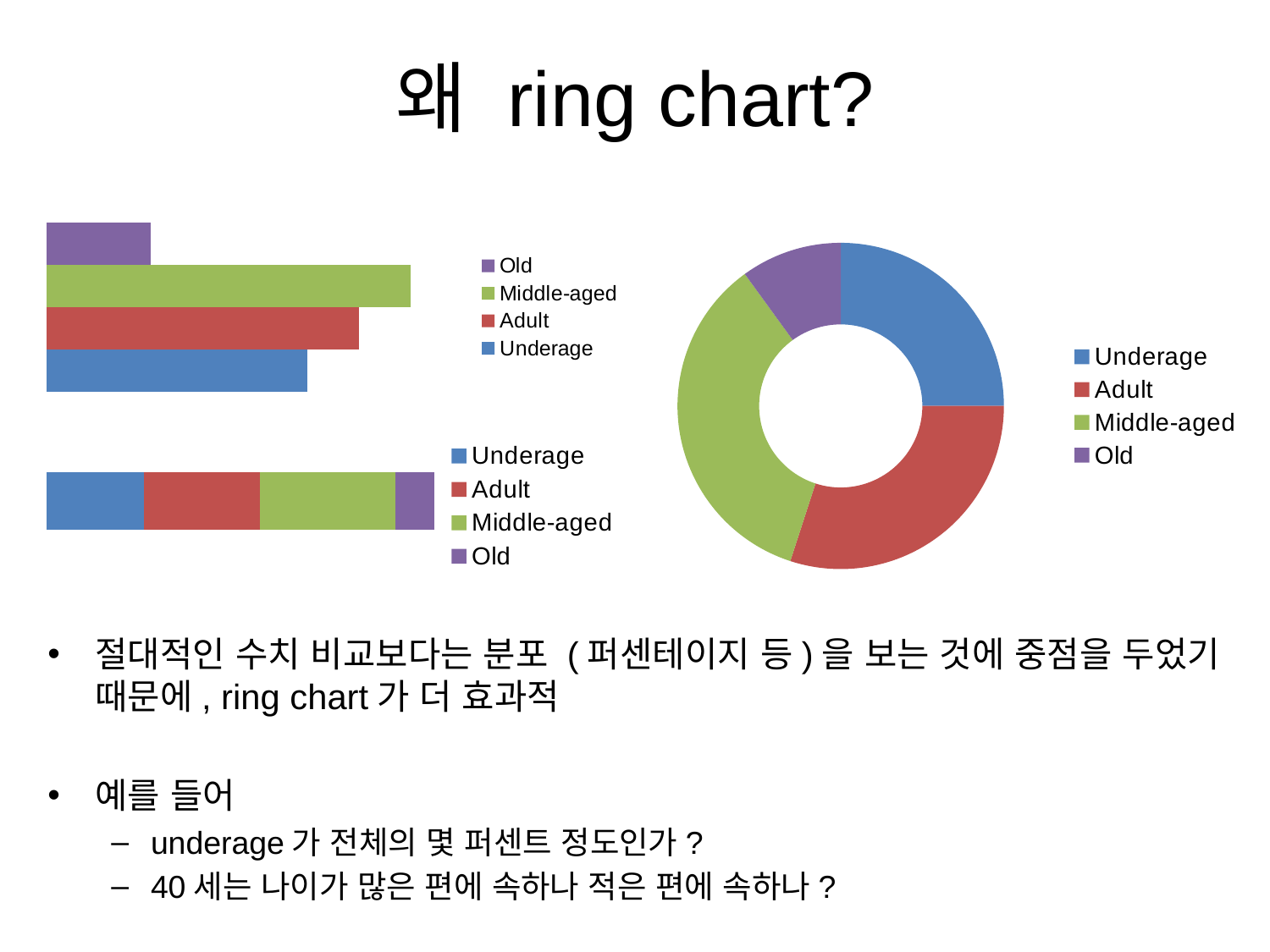

# 왜 ring chart?

### Chart

| Category | Underage | Adult | Middle-aged | Old |
|---|---|---|---|---|
| 항목 1 | 25.0 | 30.0 | 35.0 | 10.0 |

### Chart

| Category | 판매 |
|---|---|
| Underage | 25.0 |
| Adult | 30.0 |
| Middle-aged | 35.0 |
| Old | 10.0 |

### Chart

| Category | Underage | Adult | Middle-aged | Old |
|---|---|---|---|---|
| 항목 1 | 25.0 | 30.0 | 35.0 | 10.0 |
절대적인 수치 비교보다는 분포 (퍼센테이지 등)을 보는 것에 중점을 두었기 때문에, ring chart가 더 효과적

예를 들어
underage가 전체의 몇 퍼센트 정도인가?
40세는 나이가 많은 편에 속하나 적은 편에 속하나?